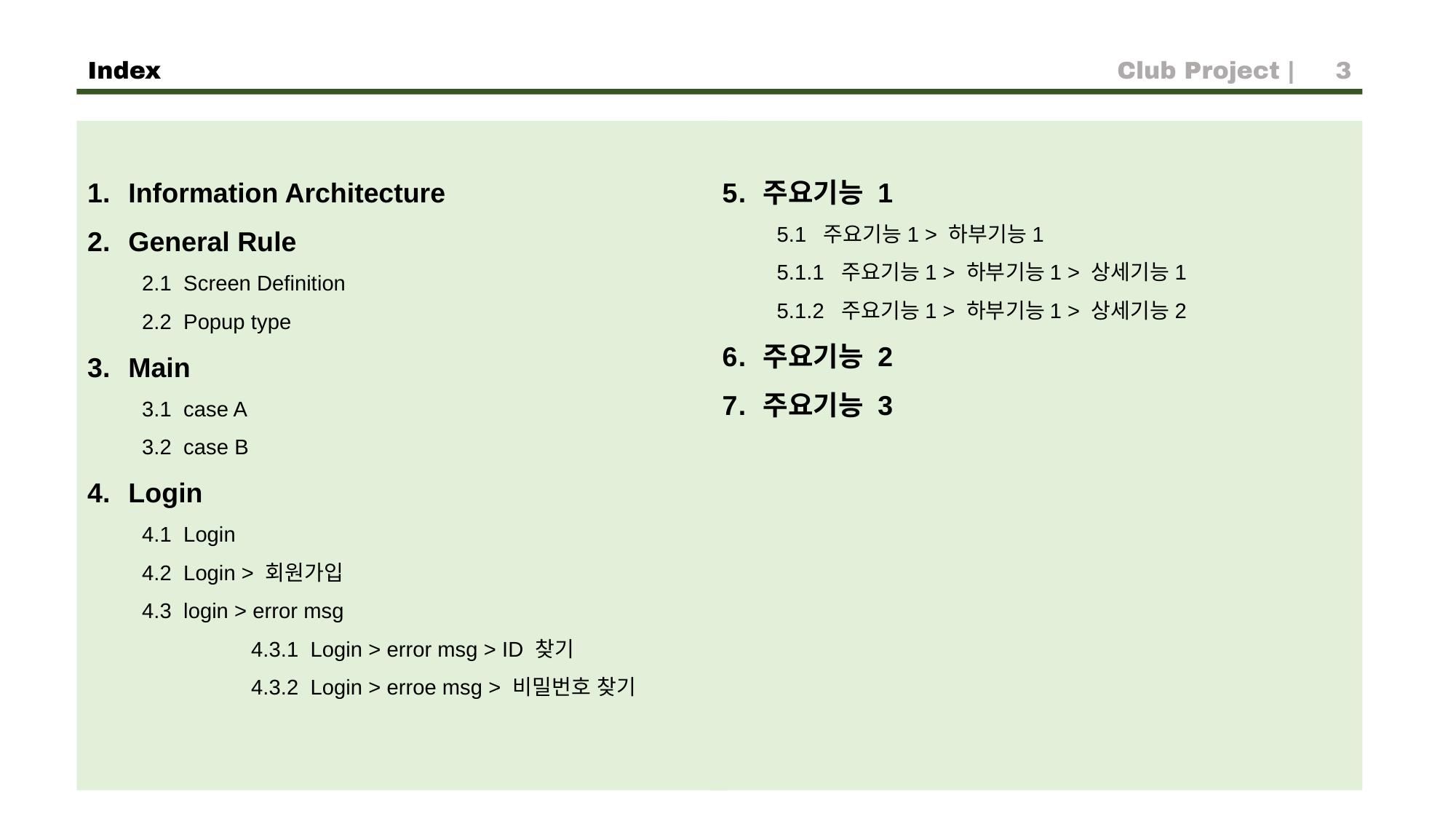

Index
Club Project | 	3

주요기능 1
5.1  주요기능1 > 하부기능1
5.1.1  주요기능1 > 하부기능1 > 상세기능1
5.1.2  주요기능1 > 하부기능1 > 상세기능2
주요기능 2
주요기능 3

Information Architecture
General Rule
2.1  Screen Definition
2.2  Popup type
Main
3.1  case A
3.2  case B
Login
4.1  Login
4.2  Login > 회원가입
4.3  login > error msg
	4.3.1  Login > error msg > ID 찾기
	4.3.2  Login > erroe msg > 비밀번호 찾기